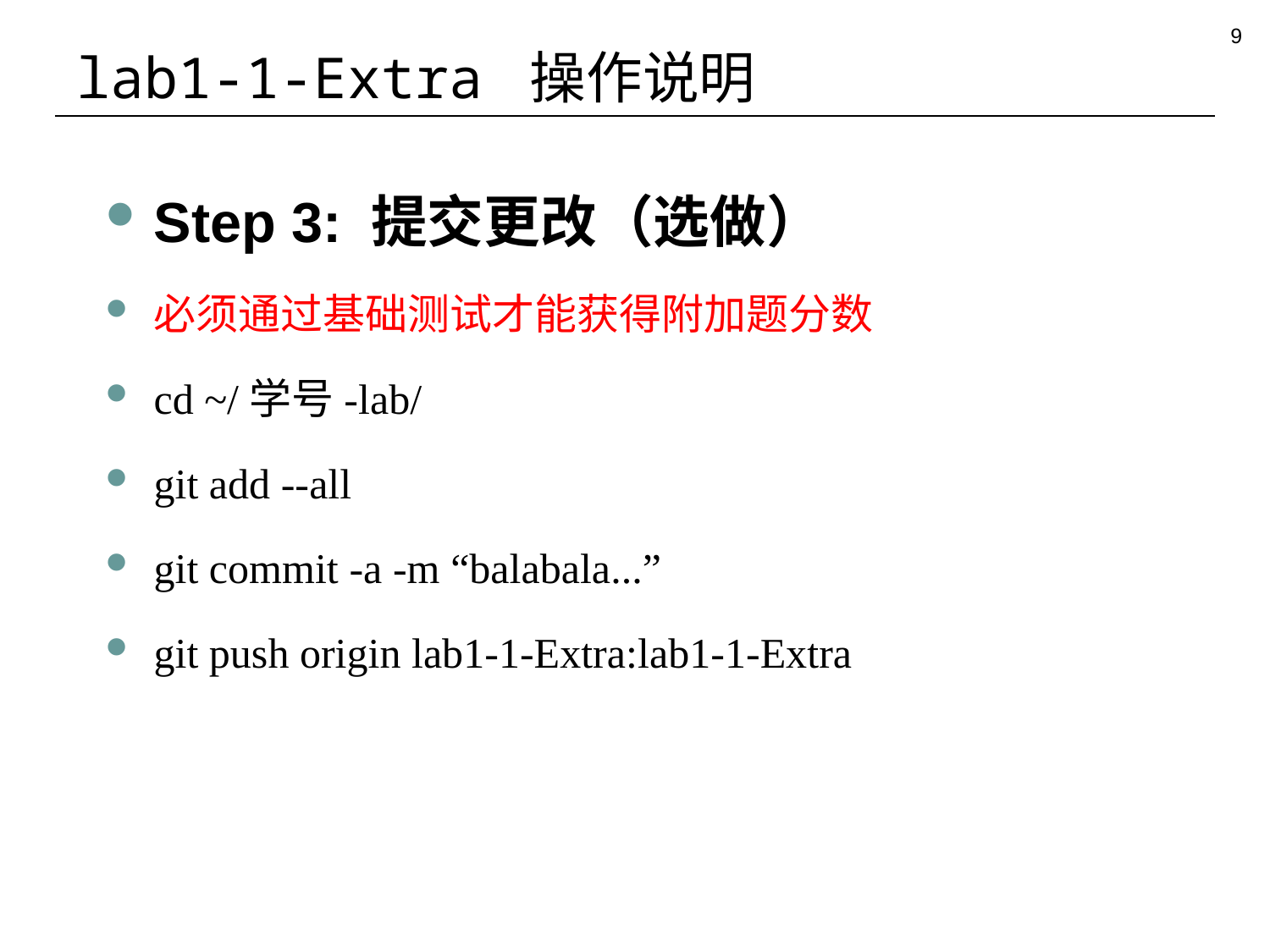

9
# lab1-1-Extra 操作说明
Step 3: 提交更改（选做）
必须通过基础测试才能获得附加题分数
cd ~/学号-lab/
git add --all
git commit -a -m “balabala...”
git push origin lab1-1-Extra:lab1-1-Extra